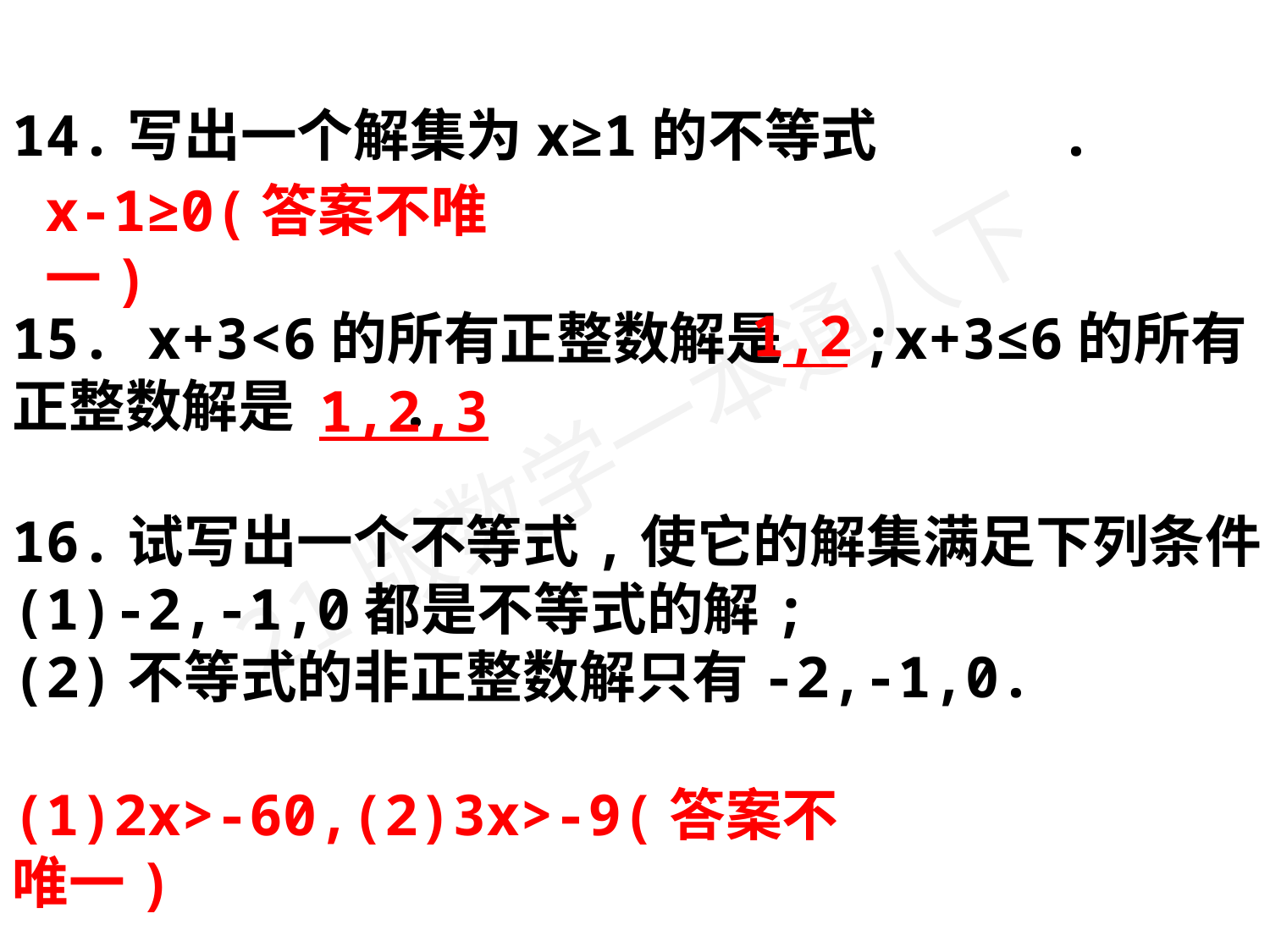

14.写出一个解集为x≥1的不等式             .

15. x+3<6的所有正整数解是     ;x+3≤6的所有正整数解是       .

16.试写出一个不等式,使它的解集满足下列条件:
(1)-2,-1,0都是不等式的解;
(2)不等式的非正整数解只有-2,-1,0.
x-1≥0(答案不唯一)
1,2
1,2,3
(1)2x>-60,(2)3x>-9(答案不唯一)